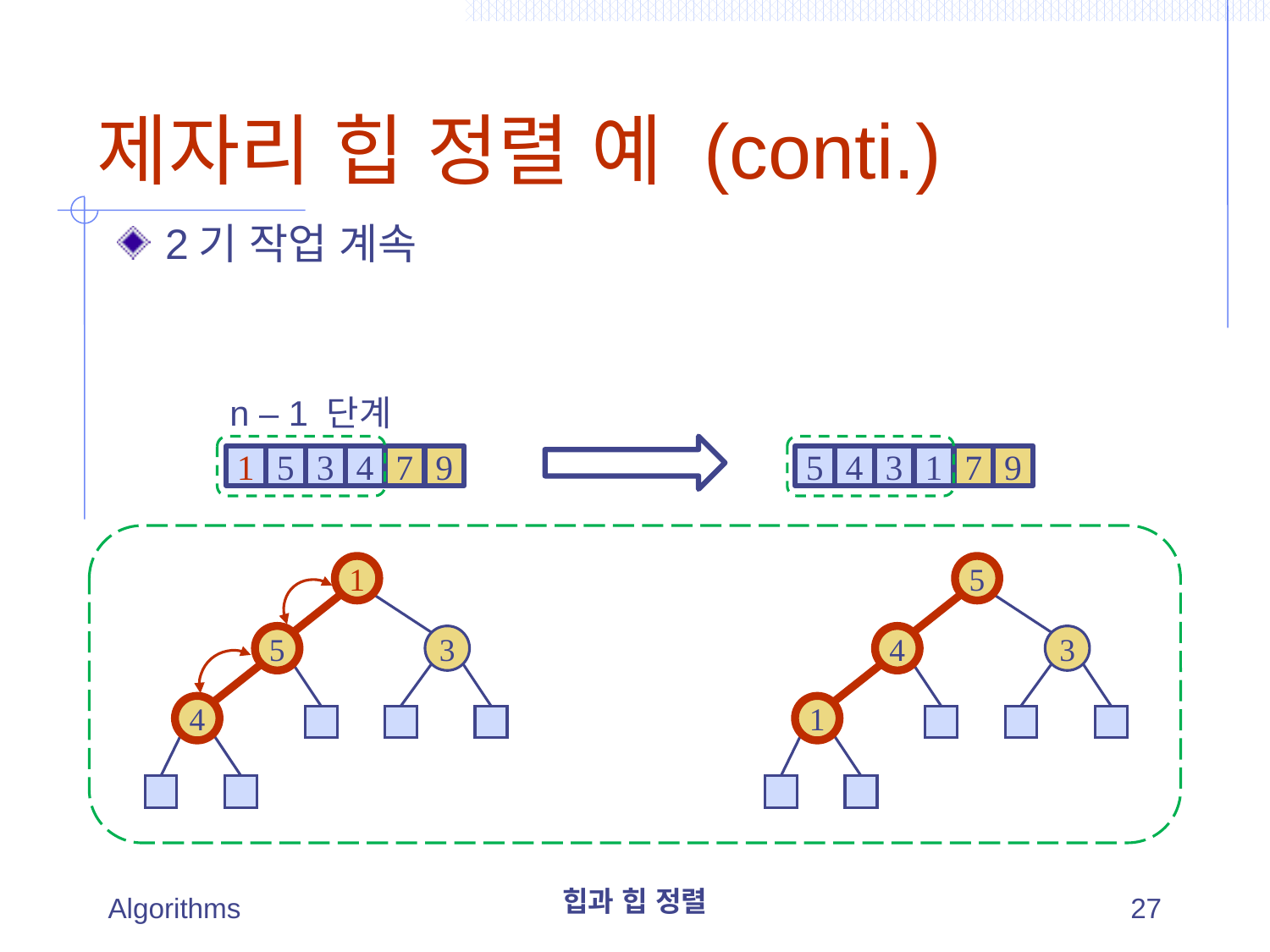

# 제자리 힙 정렬 예 (conti.)
2기 작업 계속

n – 1 단계

1
5
3
4
7
9
5
4
3
1
7
9

1
5

5
3
4
3

4
1

Algorithms
힙과 힙 정렬
27